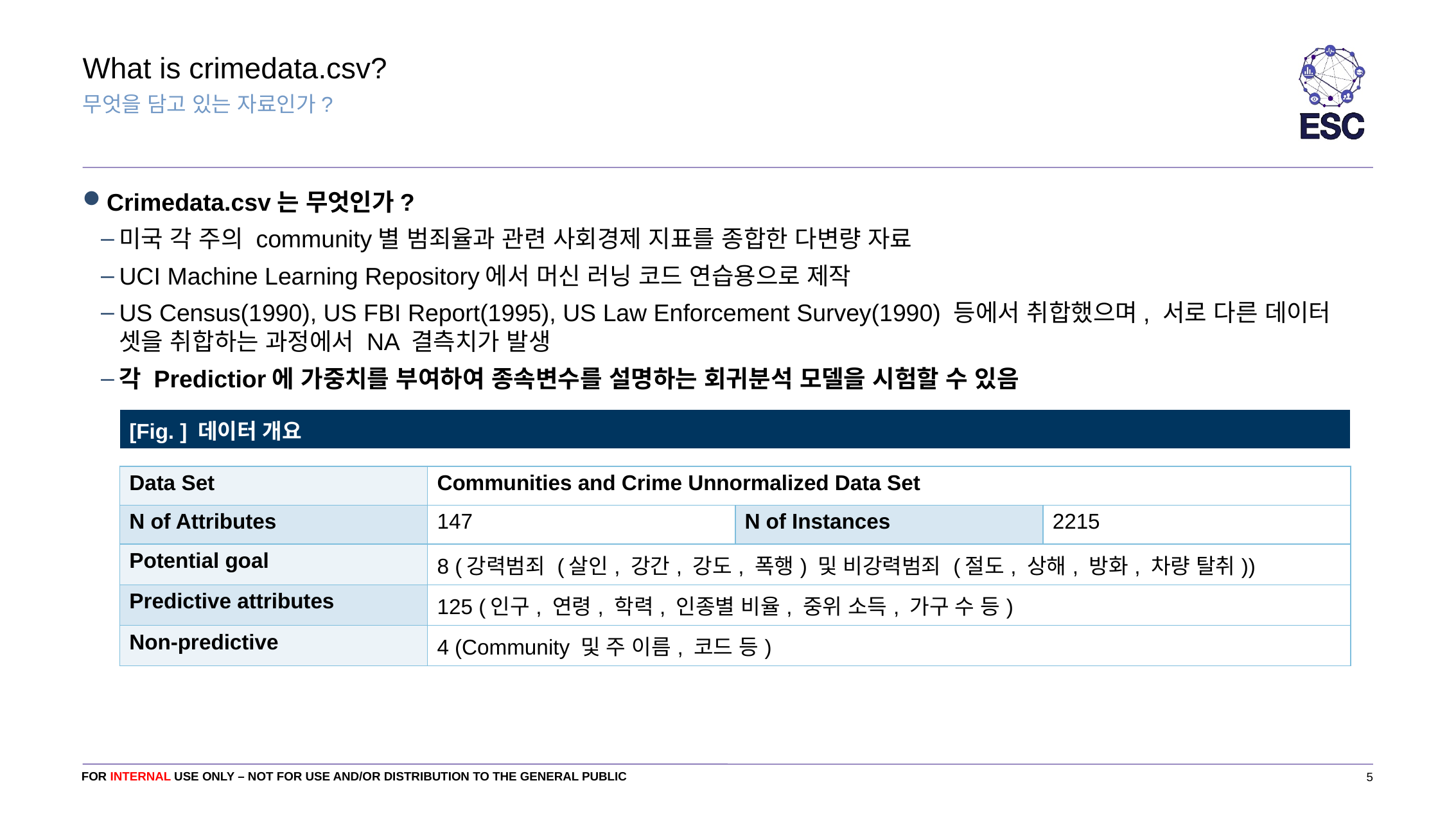

# What is crimedata.csv?
무엇을 담고 있는 자료인가?
Crimedata.csv는 무엇인가?
미국 각 주의 community별 범죄율과 관련 사회경제 지표를 종합한 다변량 자료
UCI Machine Learning Repository에서 머신 러닝 코드 연습용으로 제작
US Census(1990), US FBI Report(1995), US Law Enforcement Survey(1990) 등에서 취합했으며, 서로 다른 데이터 셋을 취합하는 과정에서 NA 결측치가 발생
각 Predictior에 가중치를 부여하여 종속변수를 설명하는 회귀분석 모델을 시험할 수 있음
| [Fig. ] 데이터 개요 |
| --- |
| Data Set | Communities and Crime Unnormalized Data Set |  |  |
| --- | --- | --- | --- |
| N of Attributes | 147 | N of Instances | 2215 |
| Potential goal | 8 (강력범죄 (살인, 강간, 강도, 폭행) 및 비강력범죄 (절도, 상해, 방화, 차량 탈취)) |  |  |
| Predictive attributes | 125 (인구, 연령, 학력, 인종별 비율, 중위 소득, 가구 수 등) |  |  |
| Non-predictive | 4 (Community 및 주 이름, 코드 등) |  |  |